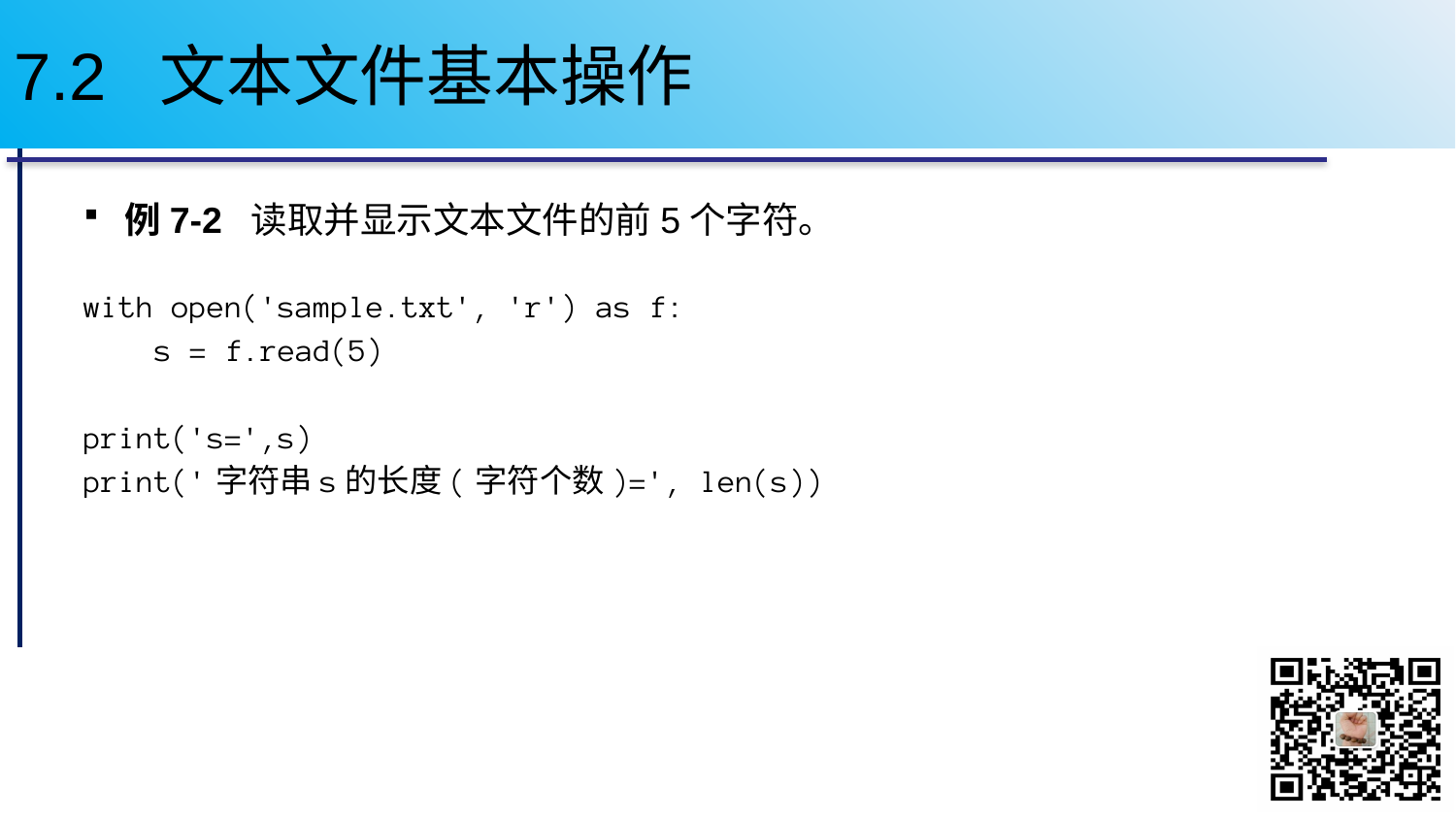

# 7.2  文本文件基本操作
例7-2  读取并显示文本文件的前5个字符。

with open('sample.txt', 'r') as f:
    s = f.read(5)

print('s=',s)
print('字符串s的长度(字符个数)=', len(s))